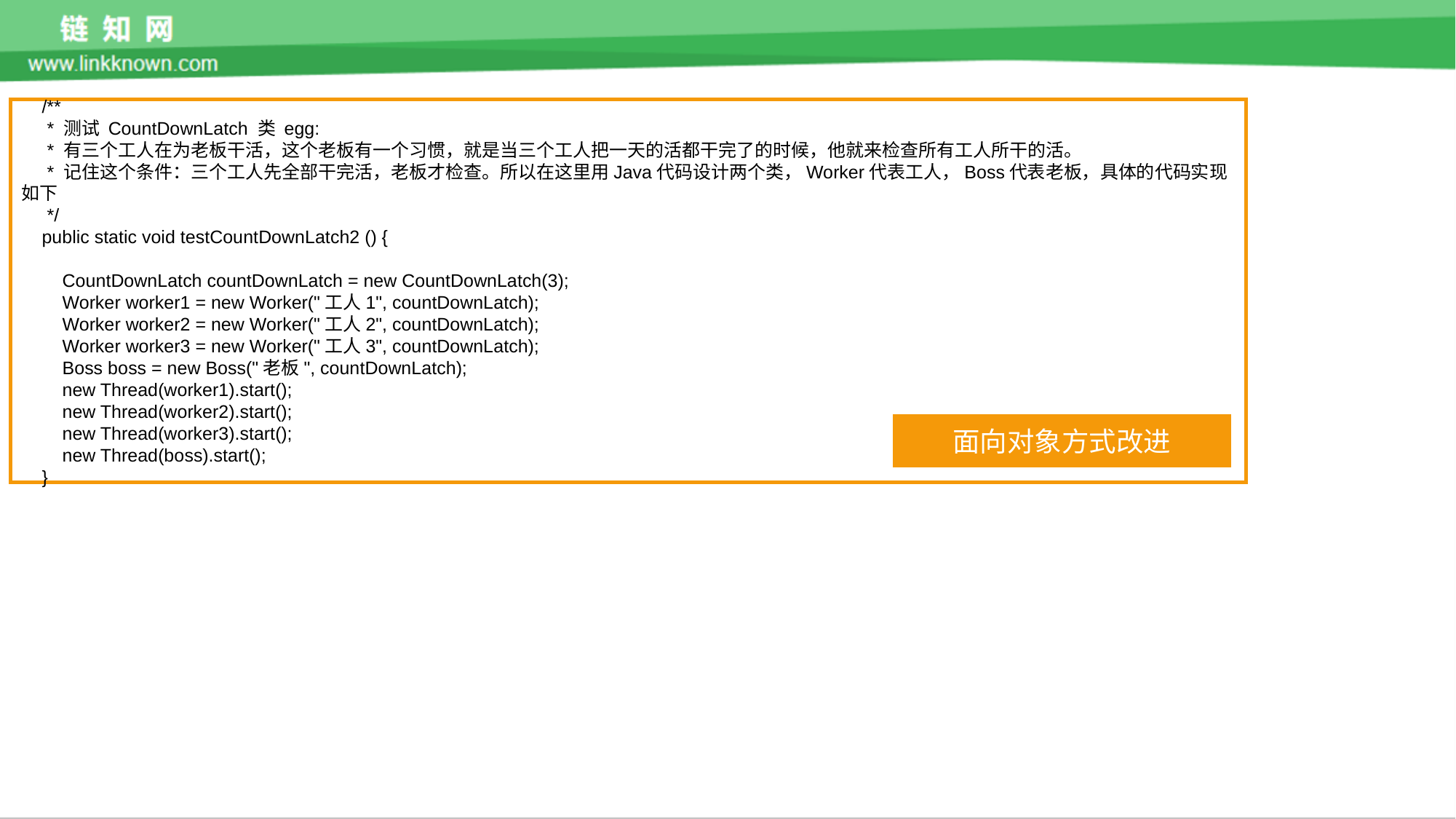

/**
     * 测试 CountDownLatch 类 egg:
     * 有三个工人在为老板干活，这个老板有一个习惯，就是当三个工人把一天的活都干完了的时候，他就来检查所有工人所干的活。
     * 记住这个条件：三个工人先全部干完活，老板才检查。所以在这里用Java代码设计两个类，Worker代表工人，Boss代表老板，具体的代码实现如下
     */
    public static void testCountDownLatch2 () {

        CountDownLatch countDownLatch = new CountDownLatch(3);
        Worker worker1 = new Worker("工人1", countDownLatch);
        Worker worker2 = new Worker("工人2", countDownLatch);
        Worker worker3 = new Worker("工人3", countDownLatch);
        Boss boss = new Boss("老板", countDownLatch);
        new Thread(worker1).start();
        new Thread(worker2).start();
        new Thread(worker3).start();
        new Thread(boss).start();
    }
面向对象方式改进